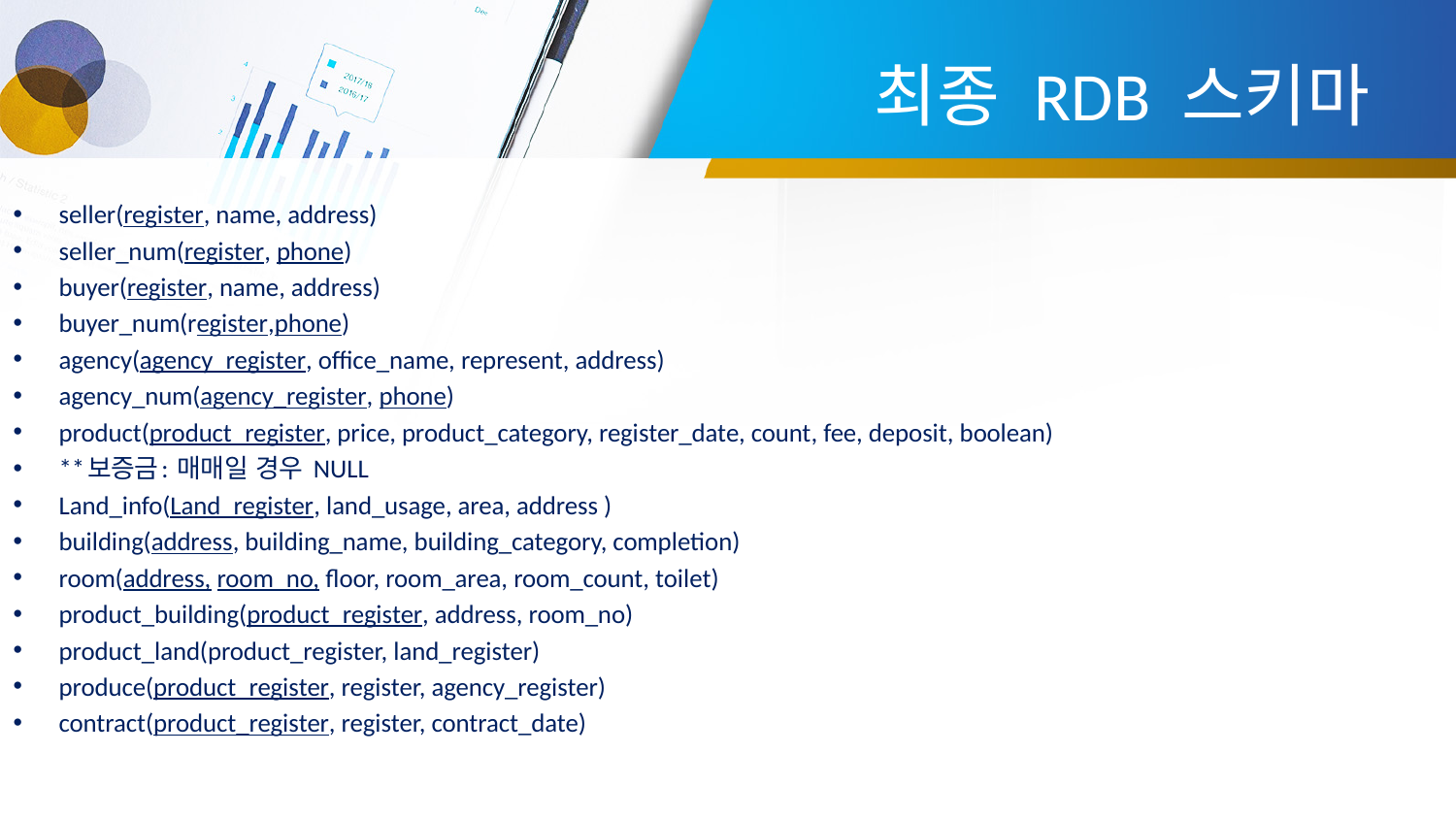

# 최종 RDB 스키마
seller(register, name, address)
seller_num(register, phone)
buyer(register, name, address)
buyer_num(register,phone)
agency(agency_register, office_name, represent, address)
agency_num(agency_register, phone)
product(product_register, price, product_category, register_date, count, fee, deposit, boolean)
**보증금: 매매일 경우 NULL
Land_info(Land_register, land_usage, area, address )
building(address, building_name, building_category, completion)
room(address, room_no, floor, room_area, room_count, toilet)
product_building(product_register, address, room_no)
product_land(product_register, land_register)
produce(product_register, register, agency_register)
contract(product_register, register, contract_date)